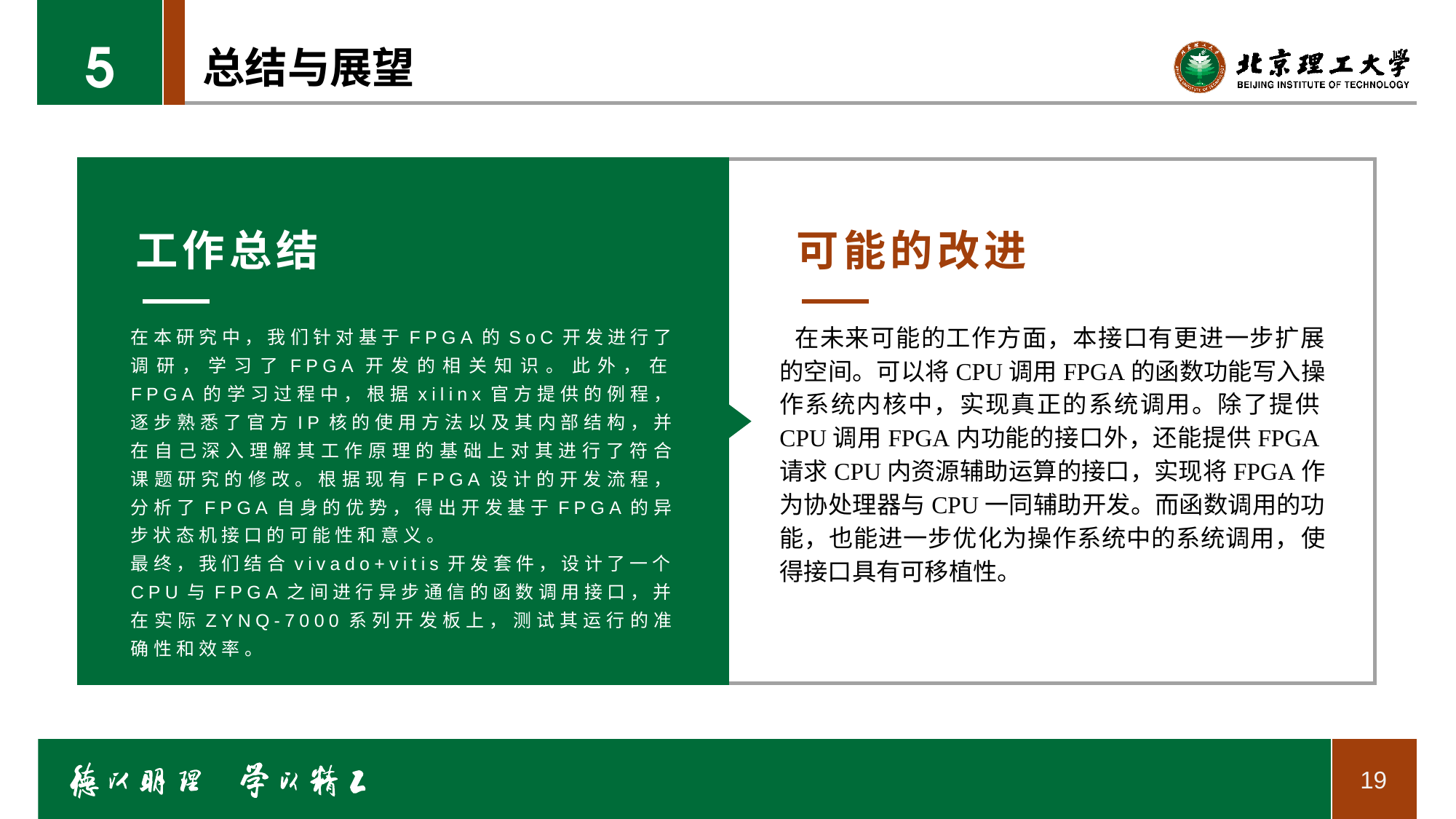

5
# 总结与展望

工作总结
可能的改进
在未来可能的工作方面，本接口有更进一步扩展的空间。可以将CPU调用FPGA的函数功能写入操作系统内核中，实现真正的系统调用。除了提供CPU调用FPGA内功能的接口外，还能提供FPGA请求CPU内资源辅助运算的接口，实现将FPGA作为协处理器与CPU一同辅助开发。而函数调用的功能，也能进一步优化为操作系统中的系统调用，使得接口具有可移植性。
在本研究中，我们针对基于FPGA的SoC开发进行了调研，学习了FPGA开发的相关知识。此外，在FPGA的学习过程中，根据xilinx官方提供的例程，逐步熟悉了官方IP核的使用方法以及其内部结构，并在自己深入理解其工作原理的基础上对其进行了符合课题研究的修改。根据现有FPGA设计的开发流程，分析了FPGA自身的优势，得出开发基于FPGA的异步状态机接口的可能性和意义。
最终，我们结合vivado+vitis开发套件，设计了一个CPU与FPGA之间进行异步通信的函数调用接口，并在实际ZYNQ-7000系列开发板上，测试其运行的准确性和效率。